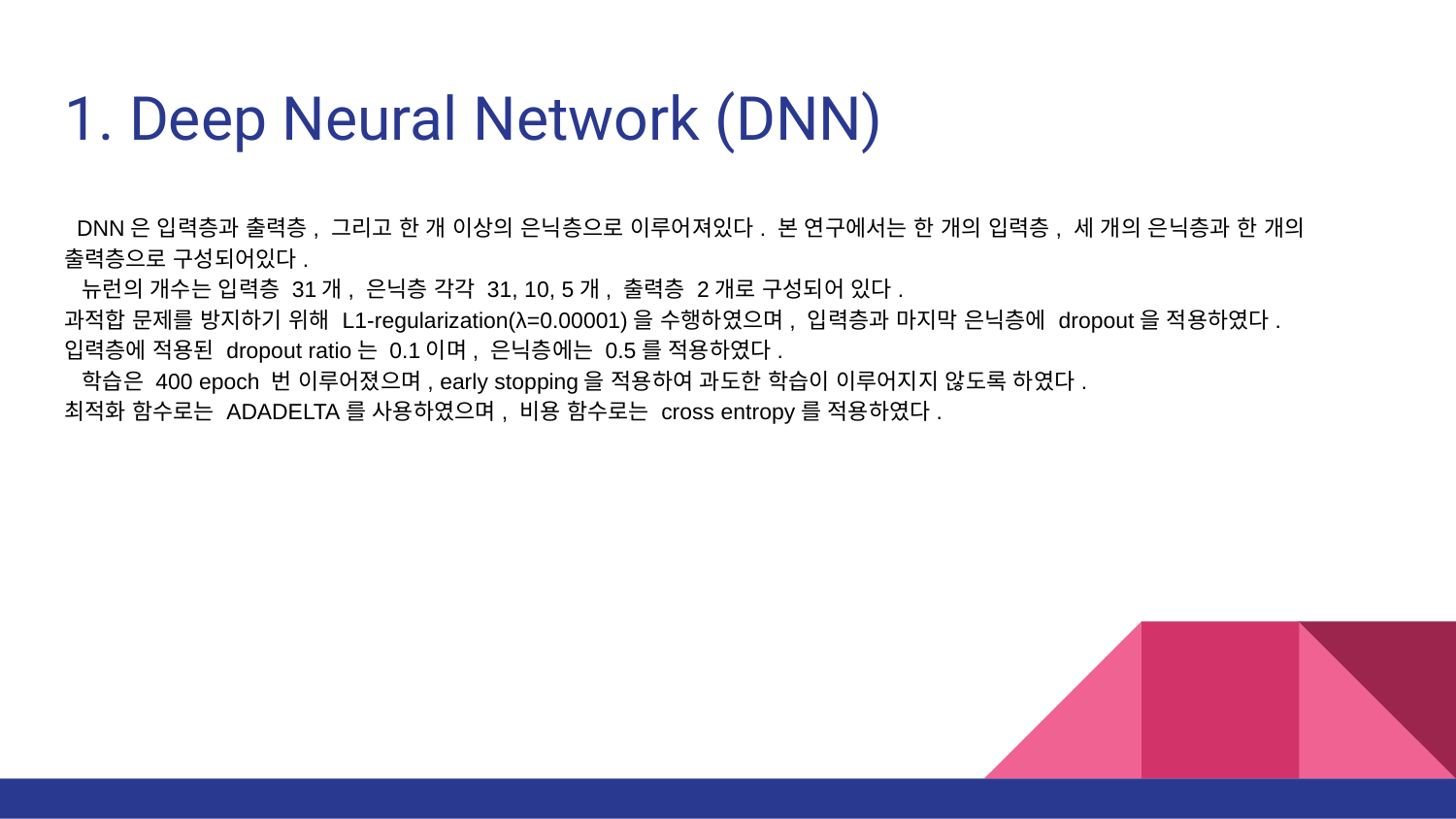

# 1. Deep Neural Network (DNN)
  DNN은 입력층과 출력층, 그리고 한 개 이상의 은닉층으로 이루어져있다. 본 연구에서는 한 개의 입력층, 세 개의 은닉층과 한 개의 출력층으로 구성되어있다.
  뉴런의 개수는 입력층 31개, 은닉층 각각 31, 10, 5개, 출력층 2개로 구성되어 있다.
과적합 문제를 방지하기 위해 L1-regularization(λ=0.00001)을 수행하였으며, 입력층과 마지막 은닉층에 dropout을 적용하였다.     입력층에 적용된 dropout ratio는 0.1이며, 은닉층에는 0.5를 적용하였다.
  학습은 400 epoch 번 이루어졌으며, early stopping을 적용하여 과도한 학습이 이루어지지 않도록 하였다.
최적화 함수로는 ADADELTA를 사용하였으며, 비용 함수로는 cross entropy를 적용하였다.